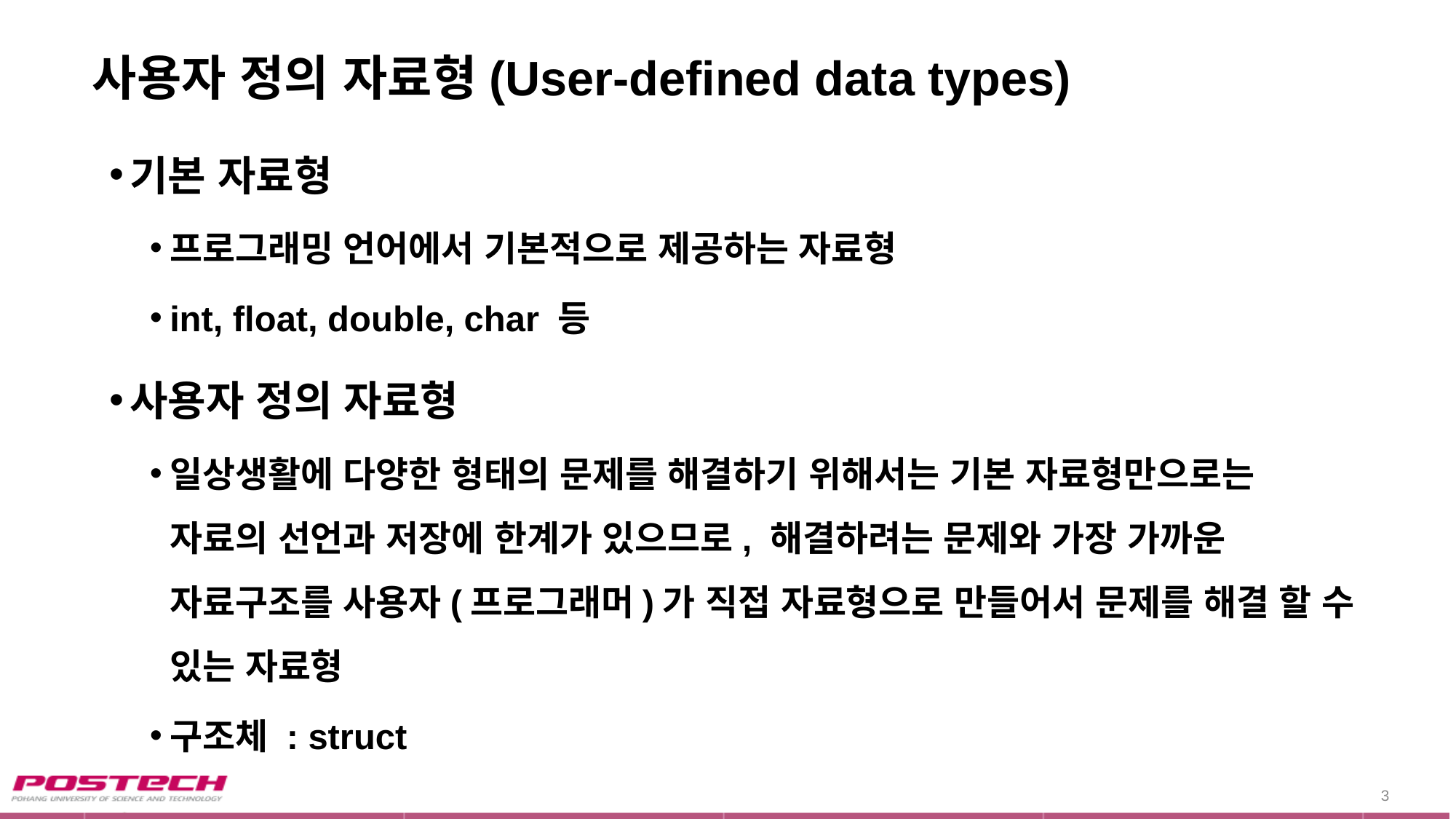

# 사용자 정의 자료형(User-defined data types)
기본 자료형
프로그래밍 언어에서 기본적으로 제공하는 자료형
int, float, double, char 등
사용자 정의 자료형
일상생활에 다양한 형태의 문제를 해결하기 위해서는 기본 자료형만으로는 자료의 선언과 저장에 한계가 있으므로, 해결하려는 문제와 가장 가까운 자료구조를 사용자(프로그래머)가 직접 자료형으로 만들어서 문제를 해결 할 수 있는 자료형
구조체 : struct
3